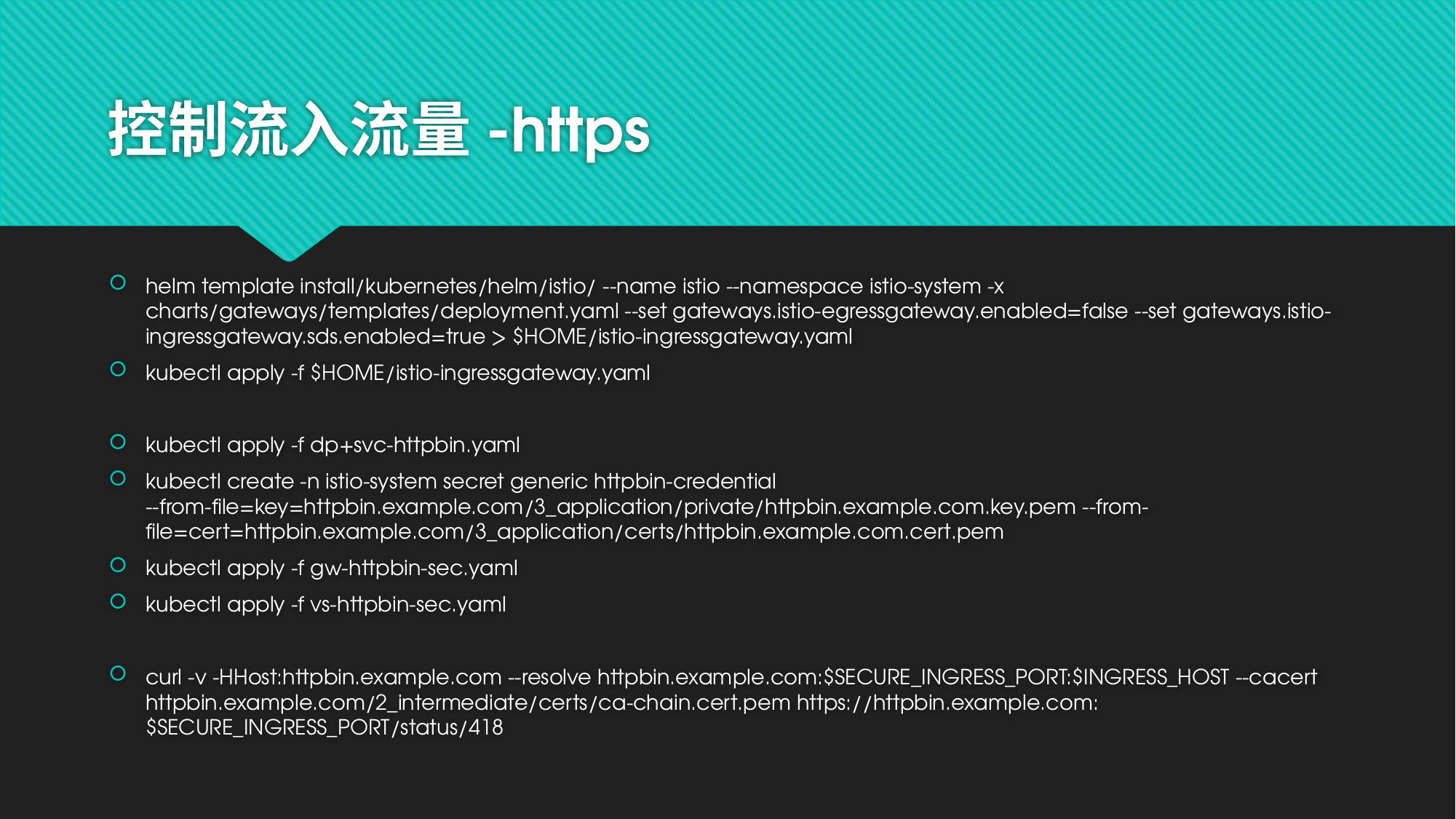

# 控制流入流量-https
helm template install/kubernetes/helm/istio/ --name istio --namespace istio-system -x charts/gateways/templates/deployment.yaml --set gateways.istio-egressgateway.enabled=false --set gateways.istio-ingressgateway.sds.enabled=true > $HOME/istio-ingressgateway.yaml
kubectl apply -f $HOME/istio-ingressgateway.yaml

kubectl apply -f dp+svc-httpbin.yaml
kubectl create -n istio-system secret generic httpbin-credential --from-file=key=httpbin.example.com/3_application/private/httpbin.example.com.key.pem --from-file=cert=httpbin.example.com/3_application/certs/httpbin.example.com.cert.pem
kubectl apply -f gw-httpbin-sec.yaml
kubectl apply -f vs-httpbin-sec.yaml

curl -v -HHost:httpbin.example.com --resolve httpbin.example.com:$SECURE_INGRESS_PORT:$INGRESS_HOST --cacert httpbin.example.com/2_intermediate/certs/ca-chain.cert.pem https://httpbin.example.com:$SECURE_INGRESS_PORT/status/418